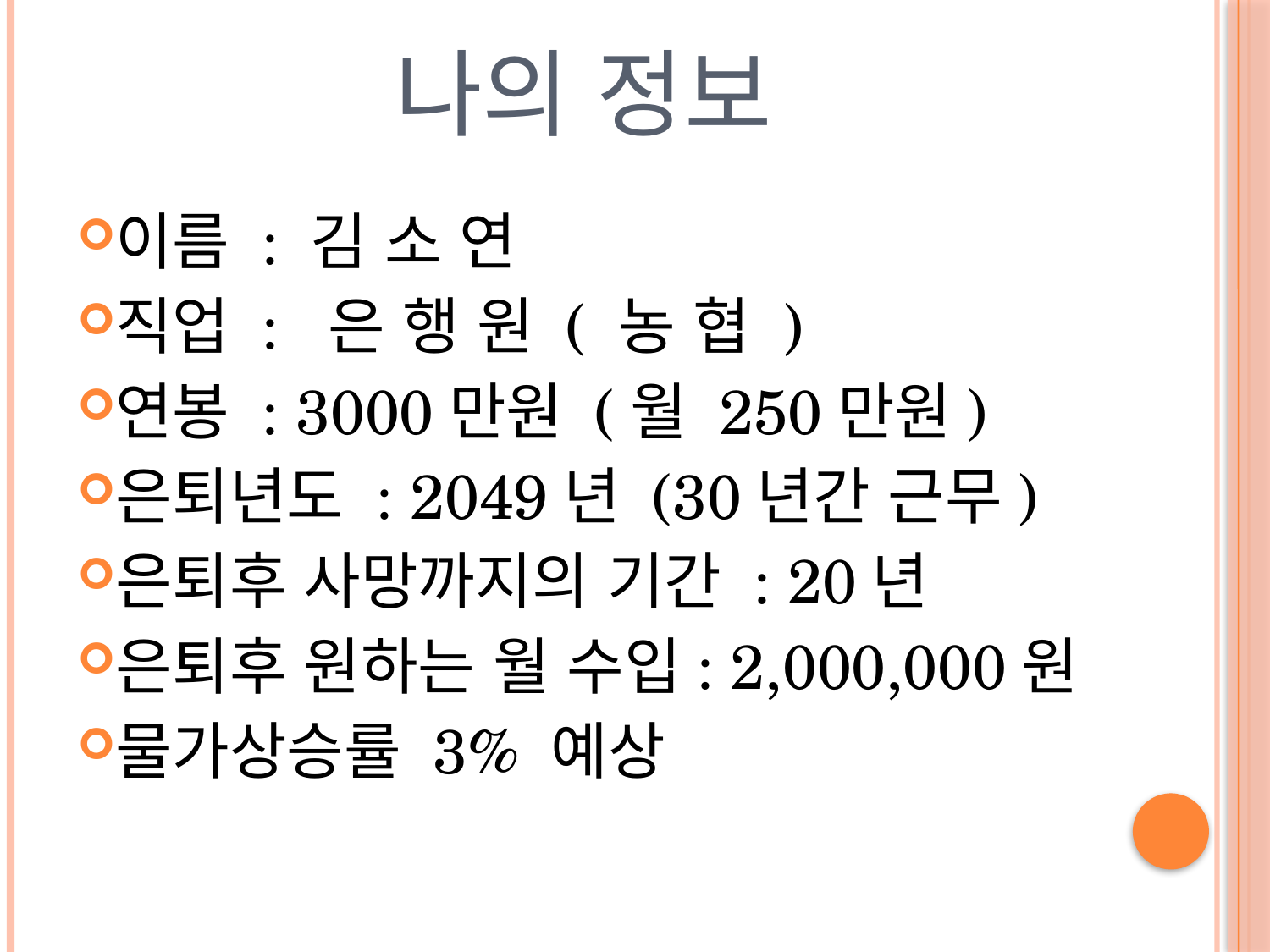

# 나의 정보
이름 : 김 소 연
직업 :  은 행 원 ( 농 협 )
연봉 : 3000만원 (월 250만원)
은퇴년도 : 2049년 (30년간 근무)
은퇴후 사망까지의 기간 : 20년
은퇴후 원하는 월 수입: 2,000,000원
물가상승률 3% 예상